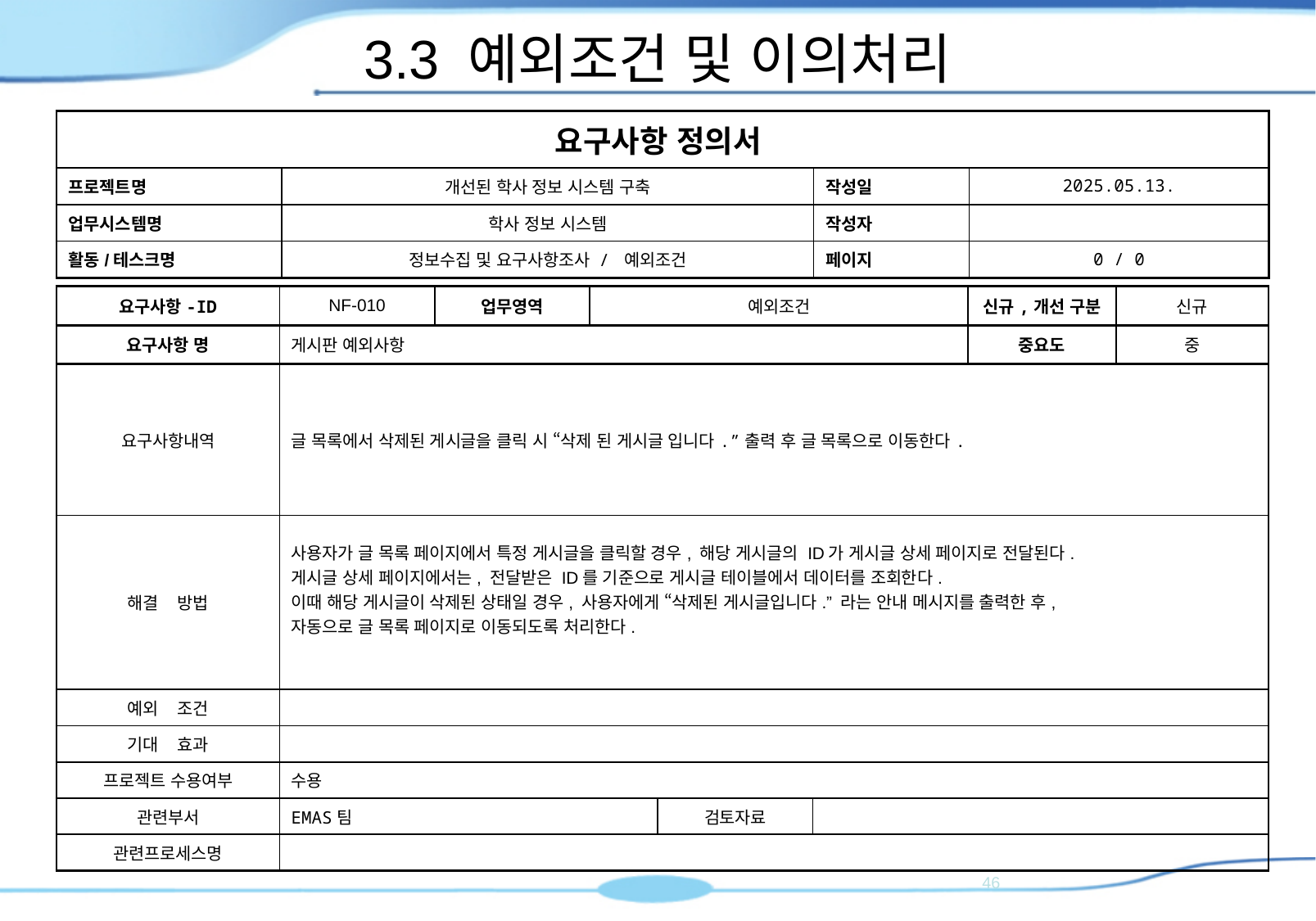

# 3.3 예외조건 및 이의처리
| 요구사항 정의서 |  |  |  |
| --- | --- | --- | --- |
| 프로젝트명 | 개선된 학사 정보 시스템 구축 | 작성일 | 2025.05.13. |
| 업무시스템명 | 학사 정보 시스템 | 작성자 |  |
| 활동/테스크명 | 정보수집 및 요구사항조사 / 예외조건 | 페이지 | 0 / 0 |
| 요구사항-ID | NF-010 | 업무영역 | 예외조건 |  |  | 신규,개선 구분 | 신규 |
| --- | --- | --- | --- | --- | --- | --- | --- |
| 요구사항 명 | 게시판 예외사항 |  |  |  |  | 중요도 | 중 |
| 요구사항내역 | 글 목록에서 삭제된 게시글을 클릭 시 “삭제 된 게시글 입니다.”출력 후 글 목록으로 이동한다. |  |  |  |  |  |  |
| 해결 방법 | 사용자가 글 목록 페이지에서 특정 게시글을 클릭할 경우, 해당 게시글의 ID가 게시글 상세 페이지로 전달된다. 게시글 상세 페이지에서는, 전달받은 ID를 기준으로 게시글 테이블에서 데이터를 조회한다. 이때 해당 게시글이 삭제된 상태일 경우, 사용자에게 “삭제된 게시글입니다.” 라는 안내 메시지를 출력한 후, 자동으로 글 목록 페이지로 이동되도록 처리한다. |  |  |  |  |  |  |
| 예외 조건 |  |  |  |  |  |  |  |
| 기대 효과 |  |  |  |  |  |  |  |
| 프로젝트 수용여부 | 수용 |  |  |  |  |  |  |
| 관련부서 | EMAS팀 |  |  | 검토자료 |  |  |  |
| 관련프로세스명 |  |  |  |  |  |  |  |
46